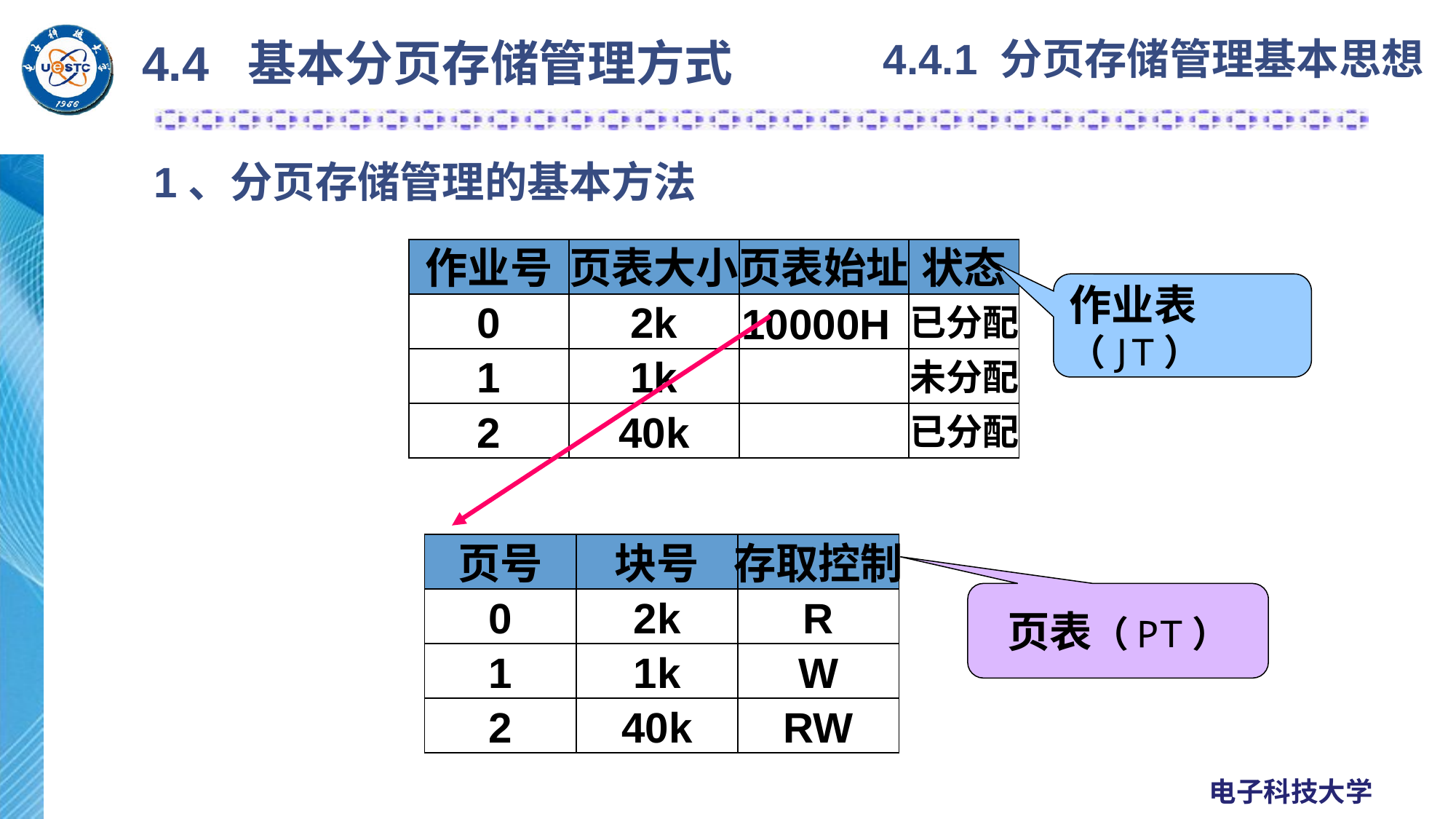

# 4.4.1 分页存储管理基本思想
4.4  基本分页存储管理方式
1、分页存储管理的基本方法
作业号
页表大小
页表始址
状态
0
2k

已分配
1
1k

未分配
2
40k

已分配
10000H
作业表（JT）

页号
块号
存取控制
0
2k
R
1
1k
W
2
40k
RW
页表（PT）